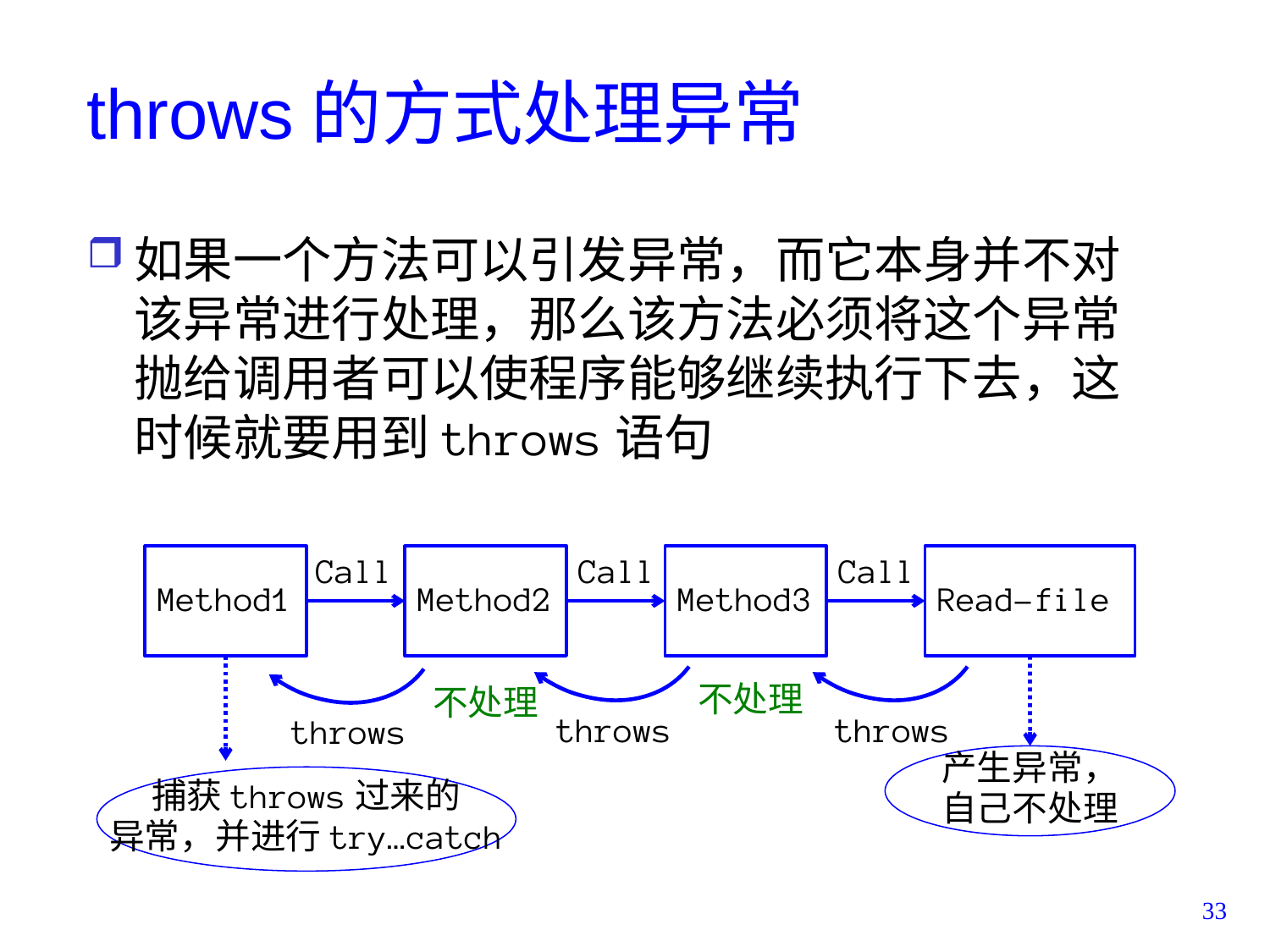

# throws的方式处理异常
如果一个方法可以引发异常，而它本身并不对该异常进行处理，那么该方法必须将这个异常抛给调用者可以使程序能够继续执行下去，这时候就要用到throws语句

Method1
Method2
Method3
Read-file
Call
Call
Call
不处理
不处理
throws
throws
throws
产生异常，
自己不处理
捕获throws过来的
异常，并进行try…catch
33